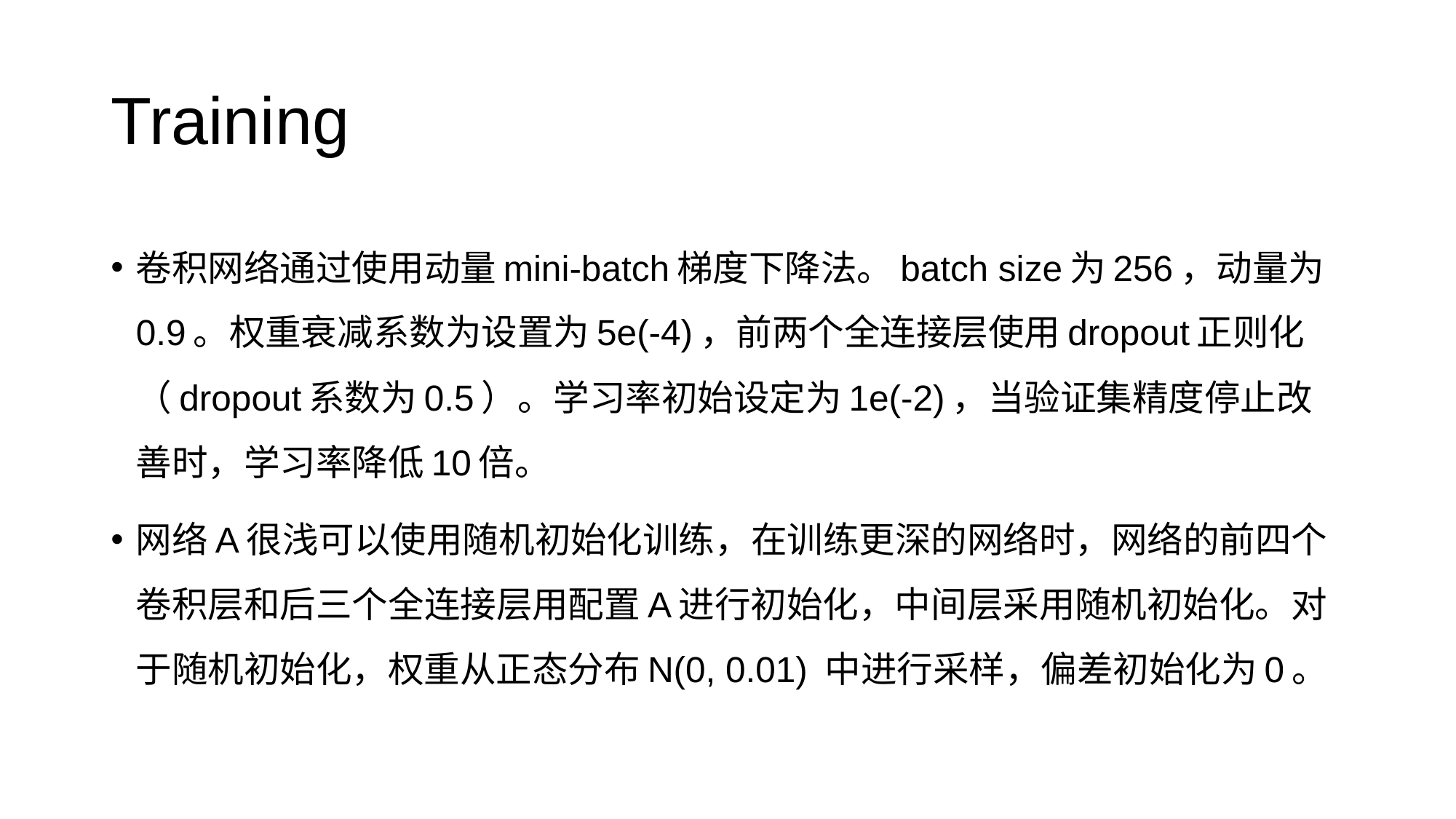

# Training
卷积网络通过使用动量mini-batch梯度下降法。batch size为256，动量为0.9。权重衰减系数为设置为5e(-4)，前两个全连接层使用dropout正则化（dropout系数为0.5）。学习率初始设定为1e(-2)，当验证集精度停止改善时，学习率降低10倍。
网络A很浅可以使用随机初始化训练，在训练更深的网络时，网络的前四个卷积层和后三个全连接层用配置A进行初始化，中间层采用随机初始化。对于随机初始化，权重从正态分布N(0, 0.01) 中进行采样，偏差初始化为0。